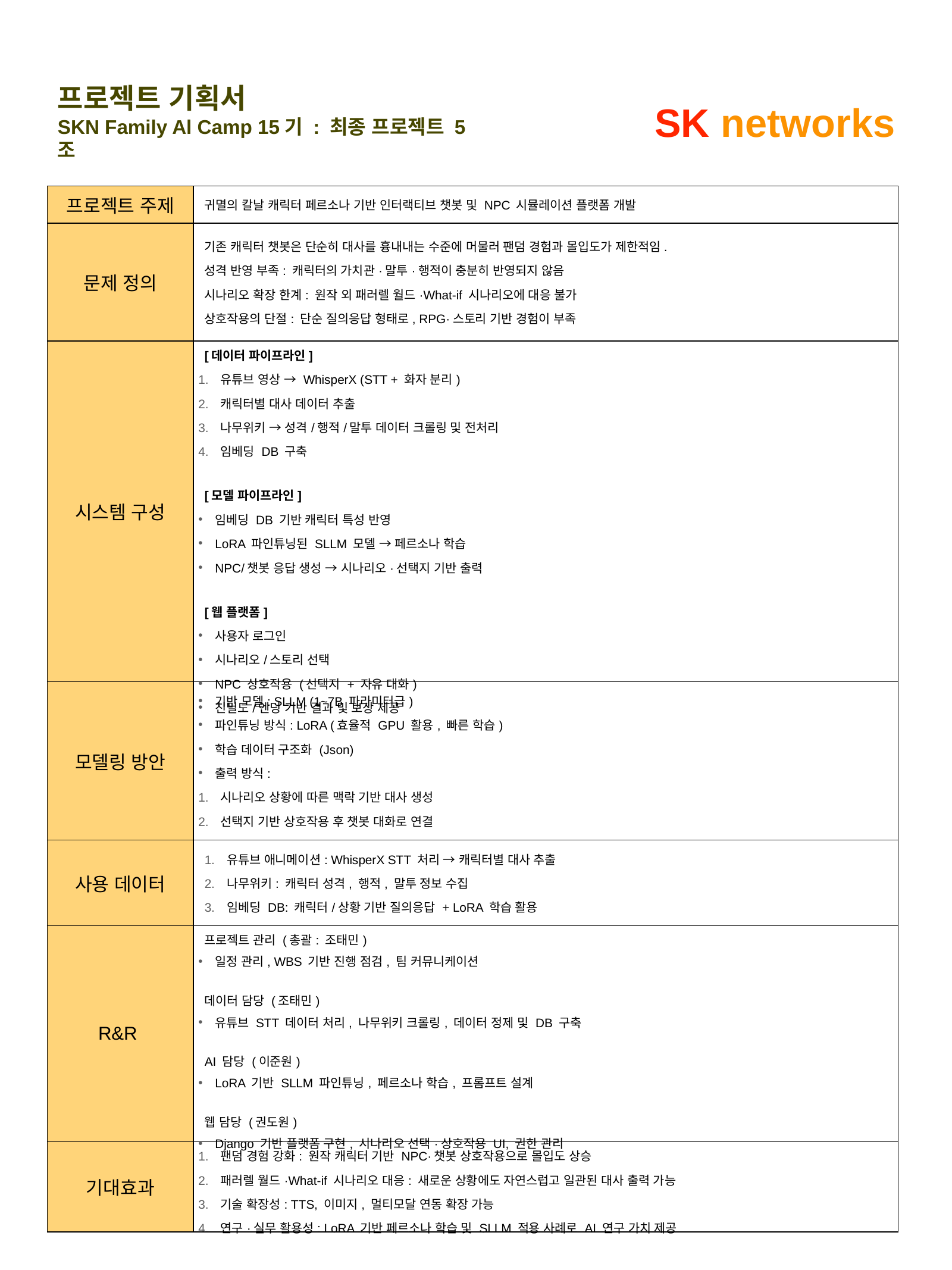

프로젝트 기획서
SKN Family Al Camp 15기 : 최종 프로젝트 5조
SK networks
| 프로젝트 주제 | 귀멸의 칼날 캐릭터 페르소나 기반 인터랙티브 챗봇 및 NPC 시뮬레이션 플랫폼 개발 |
| --- | --- |
| 문제 정의 | 기존 캐릭터 챗봇은 단순히 대사를 흉내내는 수준에 머물러 팬덤 경험과 몰입도가 제한적임. 성격 반영 부족: 캐릭터의 가치관·말투·행적이 충분히 반영되지 않음 시나리오 확장 한계: 원작 외 패러렐 월드·What-if 시나리오에 대응 불가 상호작용의 단절: 단순 질의응답 형태로, RPG·스토리 기반 경험이 부족 |
| 시스템 구성 | [데이터 파이프라인] 유튜브 영상 → WhisperX (STT + 화자 분리) 캐릭터별 대사 데이터 추출 나무위키 → 성격/행적/말투 데이터 크롤링 및 전처리 임베딩 DB 구축 [모델 파이프라인] 임베딩 DB 기반 캐릭터 특성 반영 LoRA 파인튜닝된 SLLM 모델 → 페르소나 학습 NPC/챗봇 응답 생성 → 시나리오·선택지 기반 출력 [웹 플랫폼] 사용자 로그인 시나리오/스토리 선택 NPC 상호작용 (선택지 + 자유 대화) 친밀도/엔딩 기반 결과 및 보상 제공 |
| 모델링 방안 | 기반 모델: SLLM (1~7B 파라미터급) 파인튜닝 방식: LoRA (효율적 GPU 활용, 빠른 학습) 학습 데이터 구조화 (Json) 출력 방식: 시나리오 상황에 따른 맥락 기반 대사 생성 선택지 기반 상호작용 후 챗봇 대화로 연결 |
| 사용 데이터 | 유튜브 애니메이션: WhisperX STT 처리 → 캐릭터별 대사 추출 나무위키: 캐릭터 성격, 행적, 말투 정보 수집 임베딩 DB: 캐릭터/상황 기반 질의응답 + LoRA 학습 활용 |
| R&R | 프로젝트 관리 (총괄: 조태민) 일정 관리, WBS 기반 진행 점검, 팀 커뮤니케이션 데이터 담당 (조태민) 유튜브 STT 데이터 처리, 나무위키 크롤링, 데이터 정제 및 DB 구축 AI 담당 (이준원) LoRA 기반 SLLM 파인튜닝, 페르소나 학습, 프롬프트 설계 웹 담당 (권도원) Django 기반 플랫폼 구현, 시나리오 선택·상호작용 UI, 권한 관리 |
| 기대효과 | 팬덤 경험 강화: 원작 캐릭터 기반 NPC·챗봇 상호작용으로 몰입도 상승 패러렐 월드·What-if 시나리오 대응: 새로운 상황에도 자연스럽고 일관된 대사 출력 가능 기술 확장성: TTS, 이미지, 멀티모달 연동 확장 가능 연구·실무 활용성: LoRA 기반 페르소나 학습 및 SLLM 적용 사례로 AI 연구 가치 제공 |